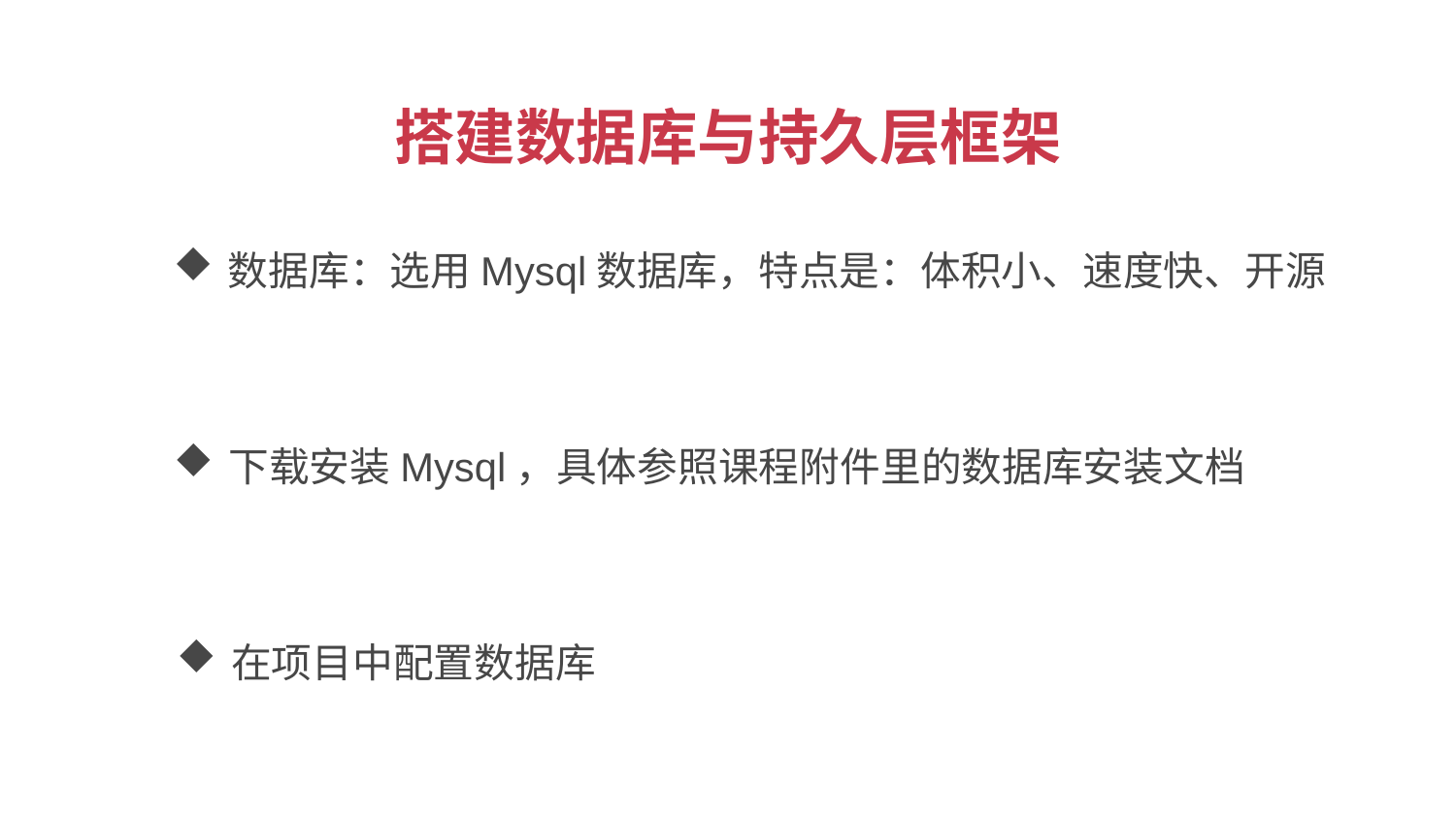

搭建数据库与持久层框架
数据库：选用Mysql数据库，特点是：体积小、速度快、开源
下载安装Mysql，具体参照课程附件里的数据库安装文档
在项目中配置数据库